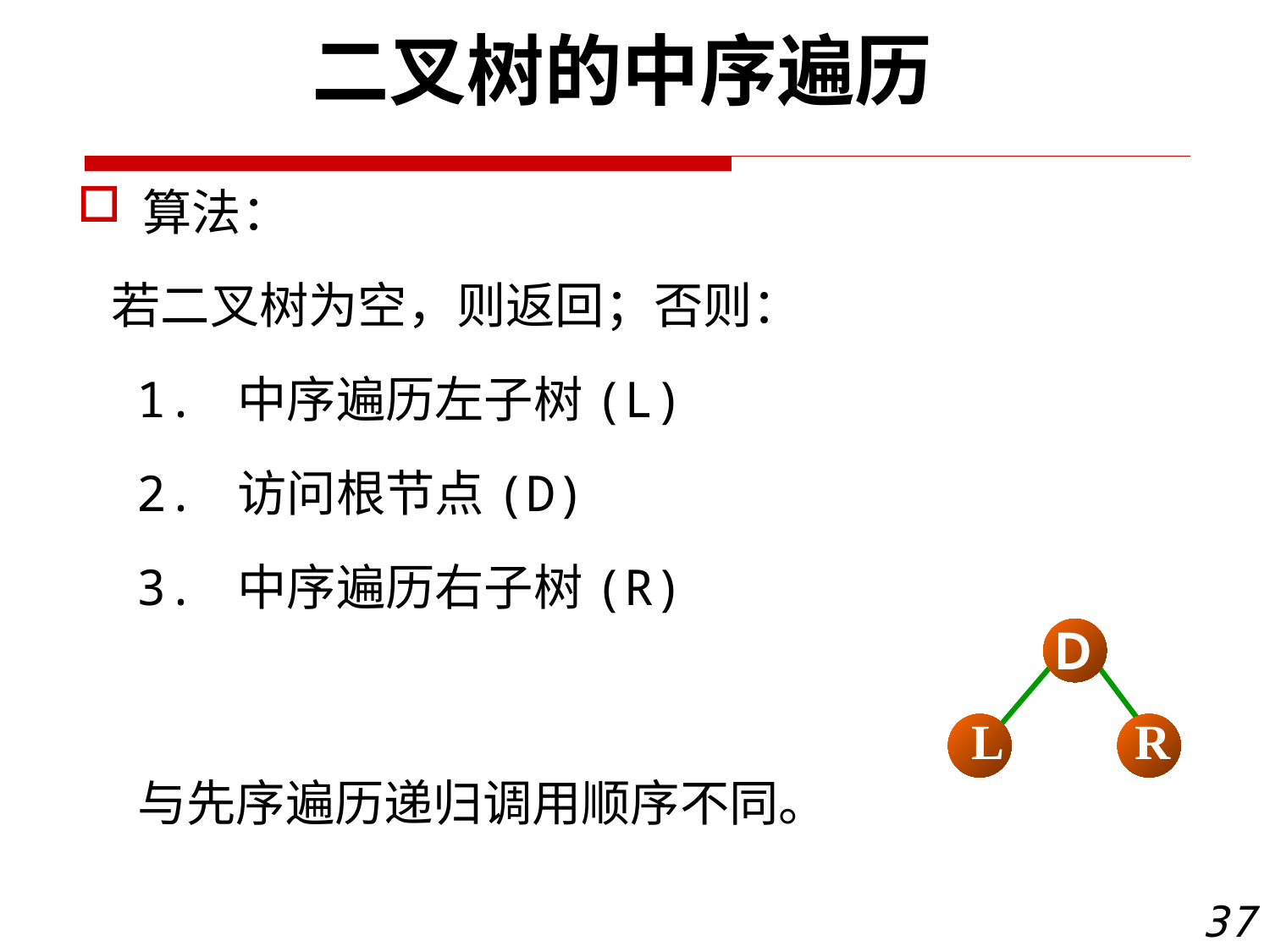

二叉树的中序遍历
算法：
  若二叉树为空，则返回；否则：
  1. 中序遍历左子树(L)
  2. 访问根节点(D)
  3. 中序遍历右子树(R)
Ｄ

L
R

与先序遍历递归调用顺序不同。
37